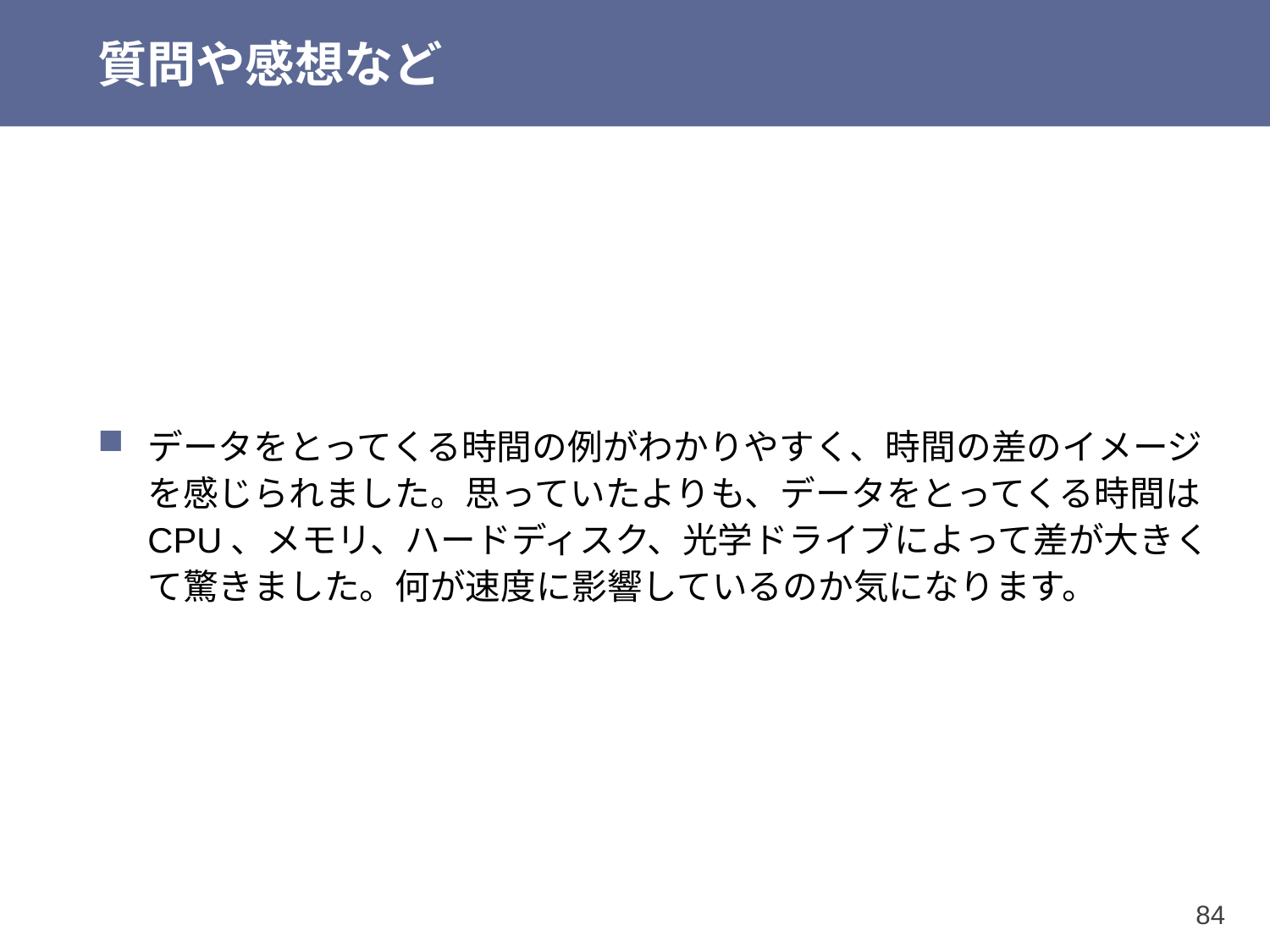

# 質問や感想など
データをとってくる時間の例がわかりやすく、時間の差のイメージを感じられました。思っていたよりも、データをとってくる時間はCPU、メモリ、ハードディスク、光学ドライブによって差が大きくて驚きました。何が速度に影響しているのか気になります。